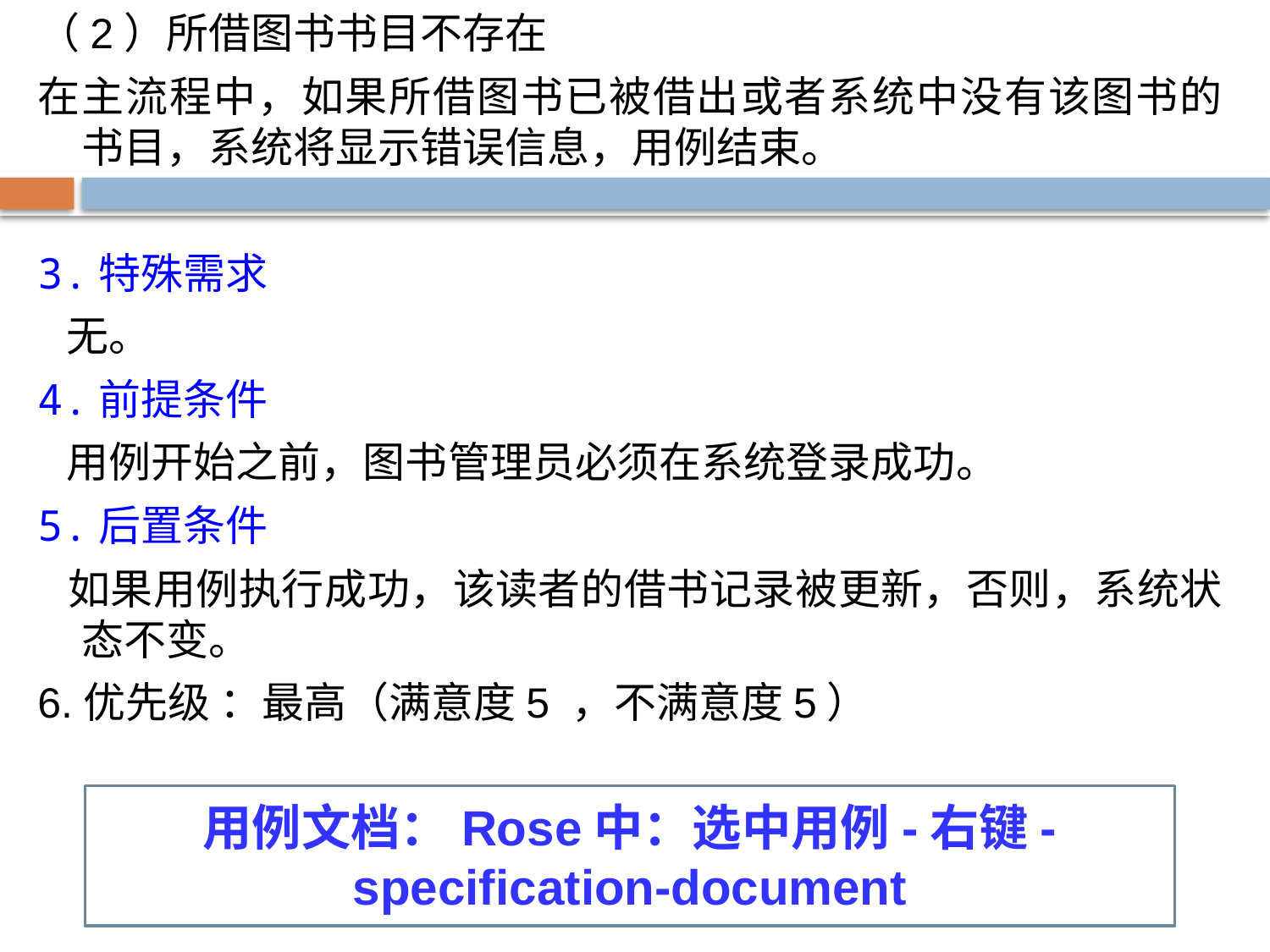

（2）所借图书书目不存在
在主流程中，如果所借图书已被借出或者系统中没有该图书的书目，系统将显示错误信息，用例结束。

3.特殊需求
  无。
4.前提条件
  用例开始之前，图书管理员必须在系统登录成功。
5.后置条件
  如果用例执行成功，该读者的借书记录被更新，否则，系统状态不变。
6.优先级 ：最高（满意度5 ，不满意度5）

用例文档：Rose中：选中用例-右键-specification-document